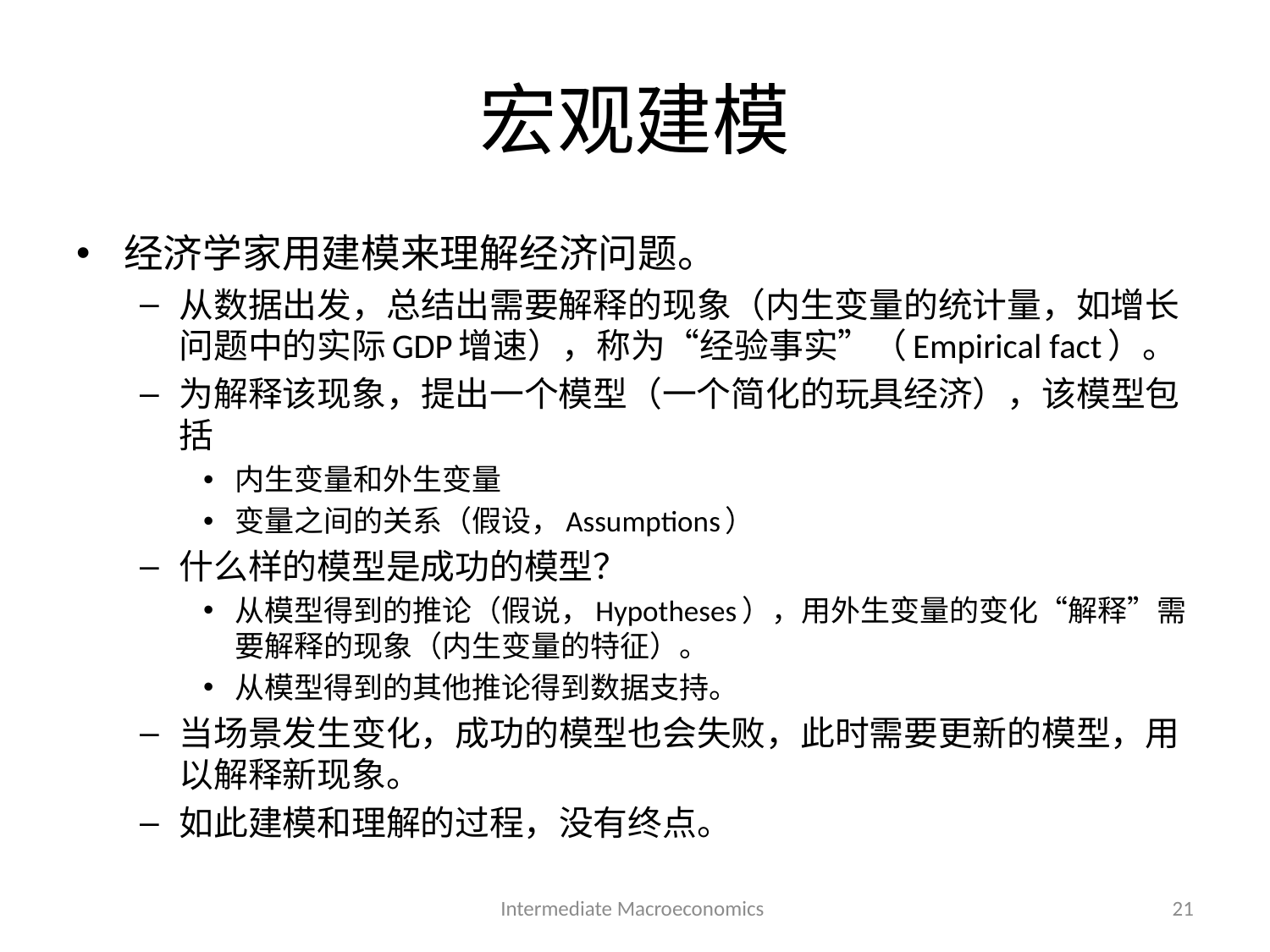

# 宏观建模
经济学家用建模来理解经济问题。
从数据出发，总结出需要解释的现象（内生变量的统计量，如增长问题中的实际GDP增速），称为“经验事实”（Empirical fact）。
为解释该现象，提出一个模型（一个简化的玩具经济），该模型包括
内生变量和外生变量
变量之间的关系（假设，Assumptions）
什么样的模型是成功的模型？
从模型得到的推论（假说，Hypotheses），用外生变量的变化“解释”需要解释的现象（内生变量的特征）。
从模型得到的其他推论得到数据支持。
当场景发生变化，成功的模型也会失败，此时需要更新的模型，用以解释新现象。
如此建模和理解的过程，没有终点。
Intermediate Macroeconomics
21